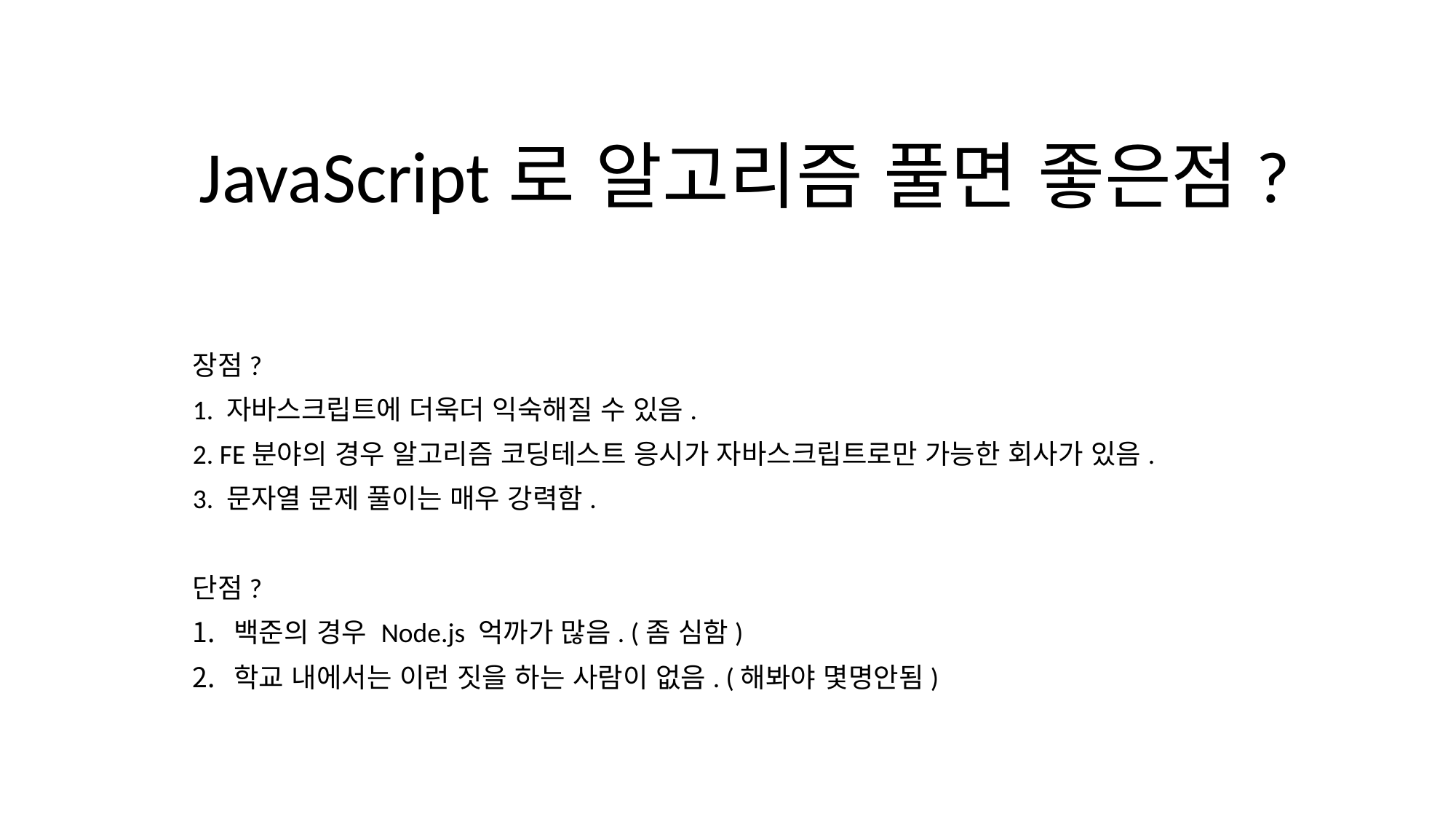

# JavaScript로 알고리즘 풀면 좋은점?
장점?
1. 자바스크립트에 더욱더 익숙해질 수 있음.
2. FE분야의 경우 알고리즘 코딩테스트 응시가 자바스크립트로만 가능한 회사가 있음.
3. 문자열 문제 풀이는 매우 강력함.

단점?
백준의 경우 Node.js 억까가 많음. (좀 심함)
학교 내에서는 이런 짓을 하는 사람이 없음. (해봐야 몇명안됨)